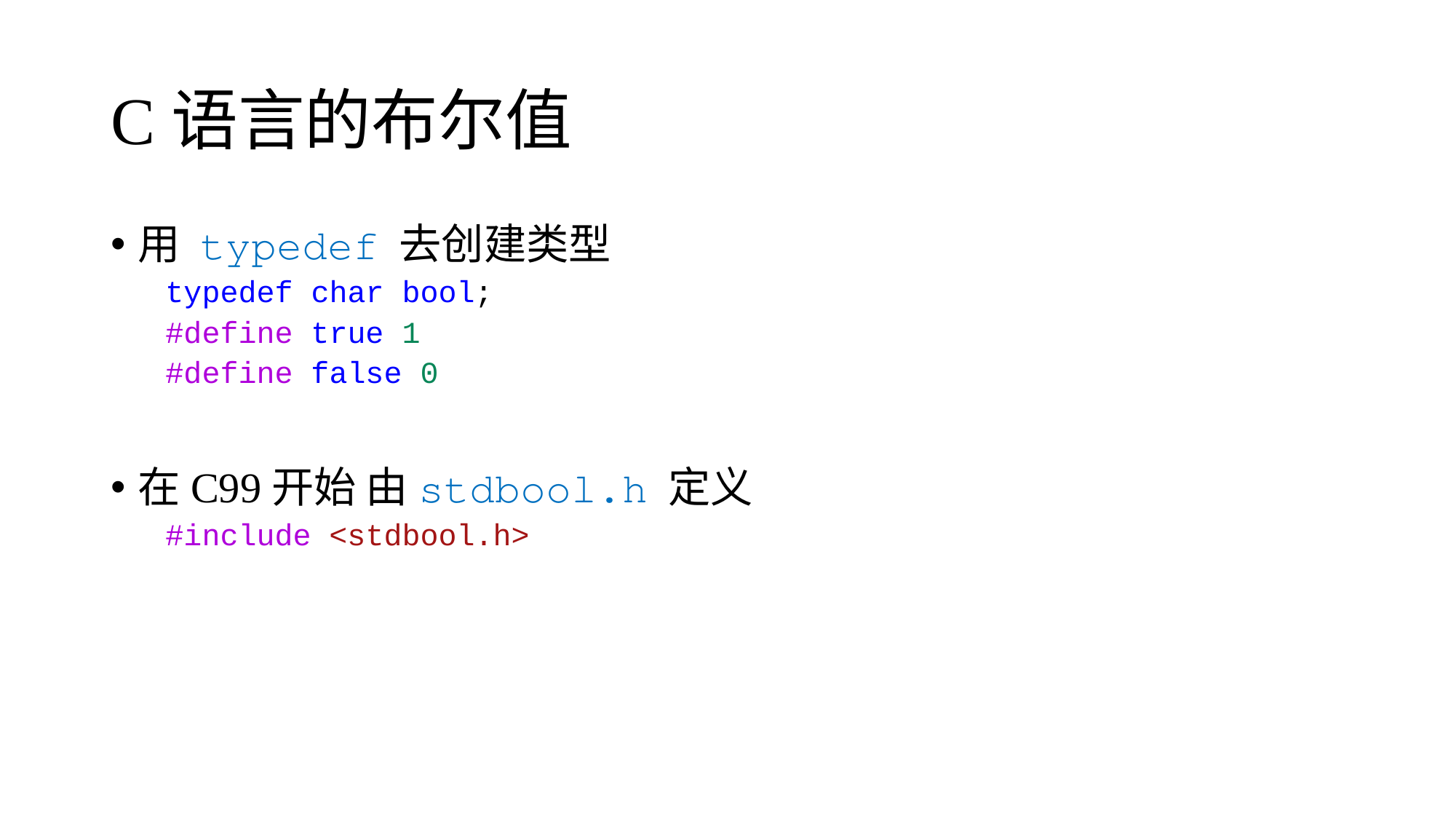

# C语言的布尔值
用 typedef 去创建类型
typedef char bool;
#define true 1
#define false 0

在C99开始 由stdbool.h 定义
#include <stdbool.h>